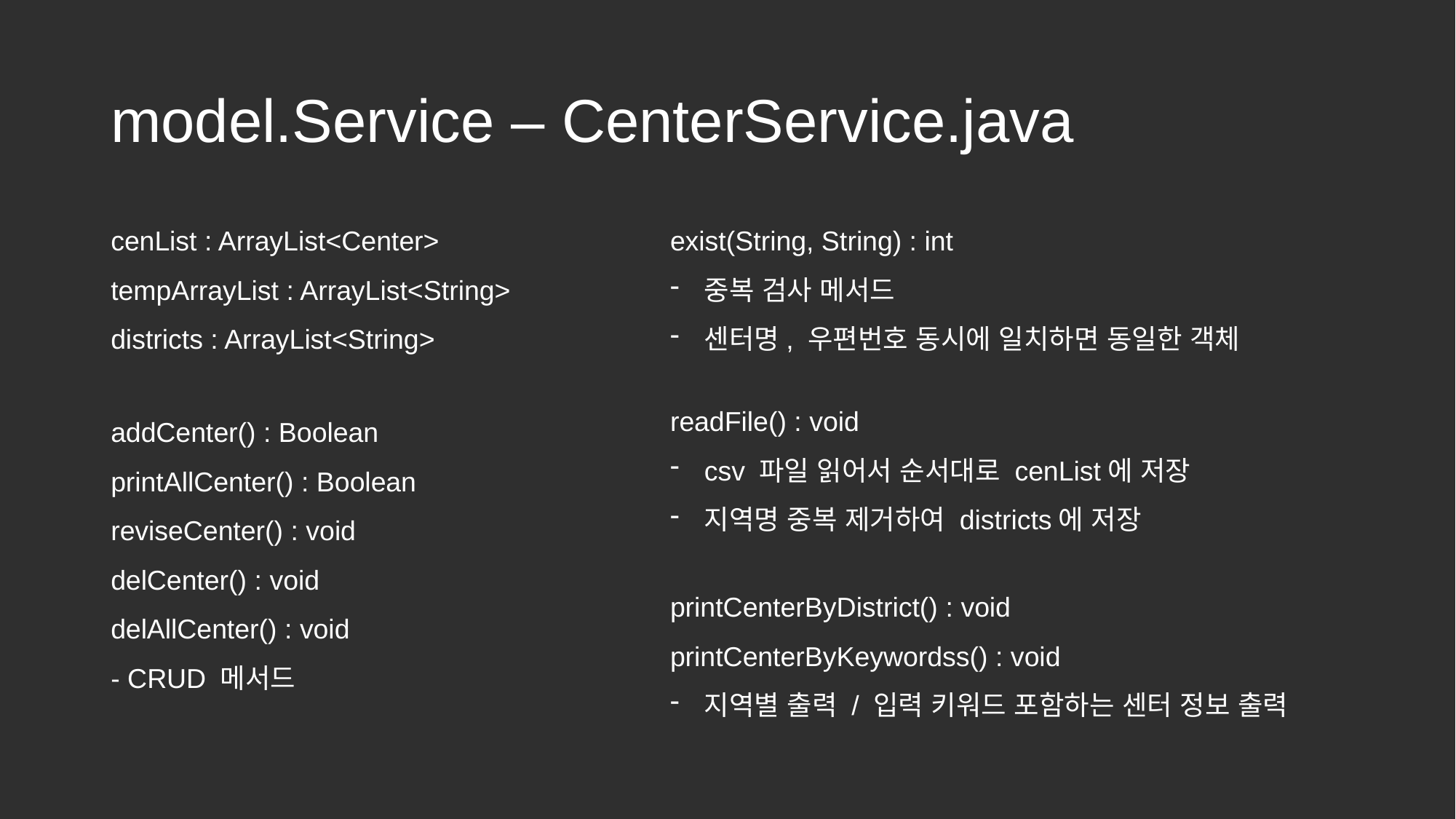

# model.Service – CenterService.java
cenList : ArrayList<Center>
tempArrayList : ArrayList<String>
districts : ArrayList<String>
exist(String, String) : int
중복 검사 메서드
센터명, 우편번호 동시에 일치하면 동일한 객체
readFile() : void
csv 파일 읽어서 순서대로 cenList에 저장
지역명 중복 제거하여 districts에 저장
addCenter() : Boolean
printAllCenter() : Boolean
reviseCenter() : void
delCenter() : void
delAllCenter() : void
- CRUD 메서드
printCenterByDistrict() : void
printCenterByKeywordss() : void
지역별 출력 / 입력 키워드 포함하는 센터 정보 출력